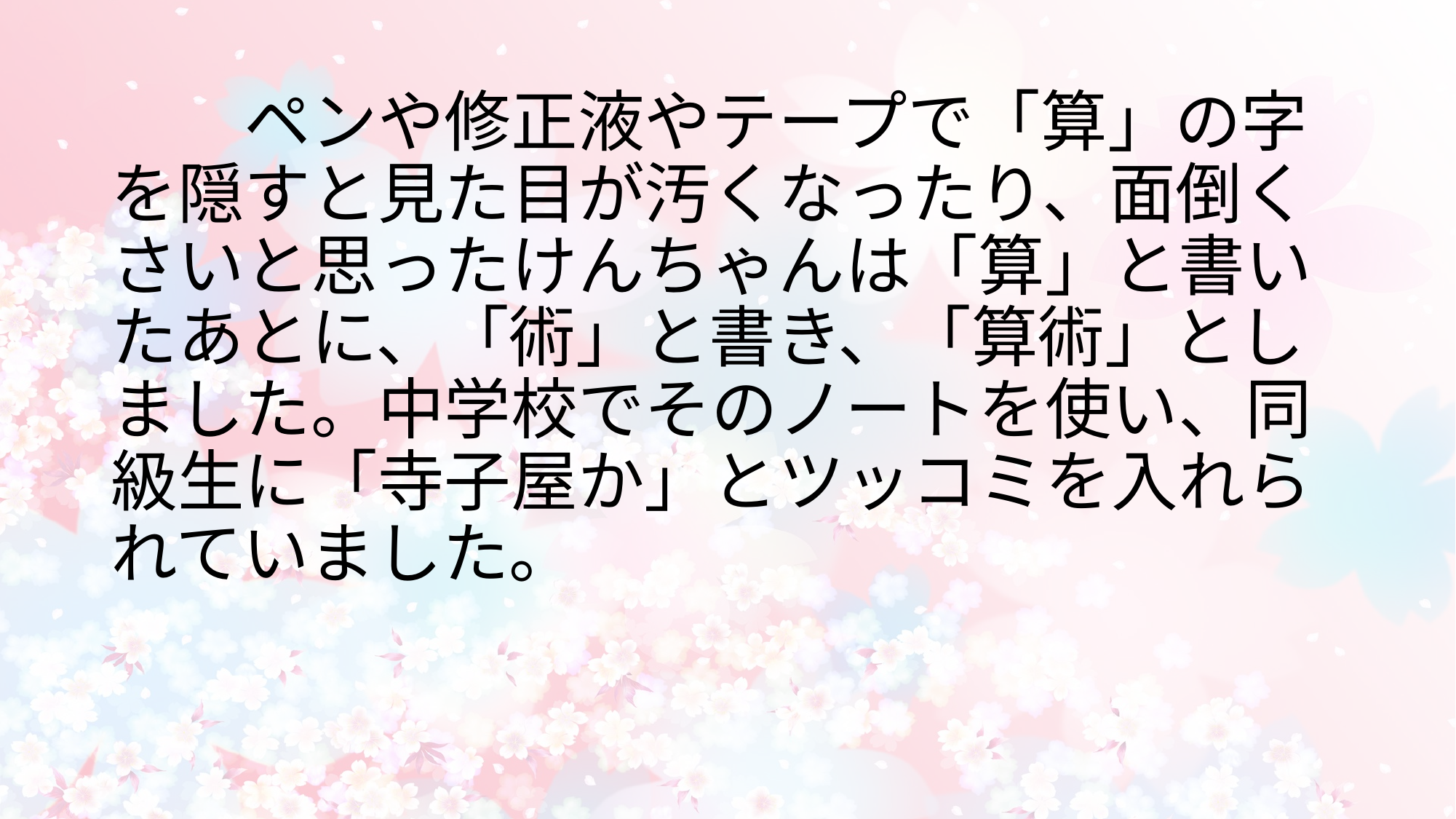

ペンや修正液やテープで「算」の字を隠すと見た目が汚くなったり、面倒くさいと思ったけんちゃんは「算」と書いたあとに、「術」と書き、「算術」としました。中学校でそのノートを使い、同級生に「寺子屋か」とツッコミを入れられていました。